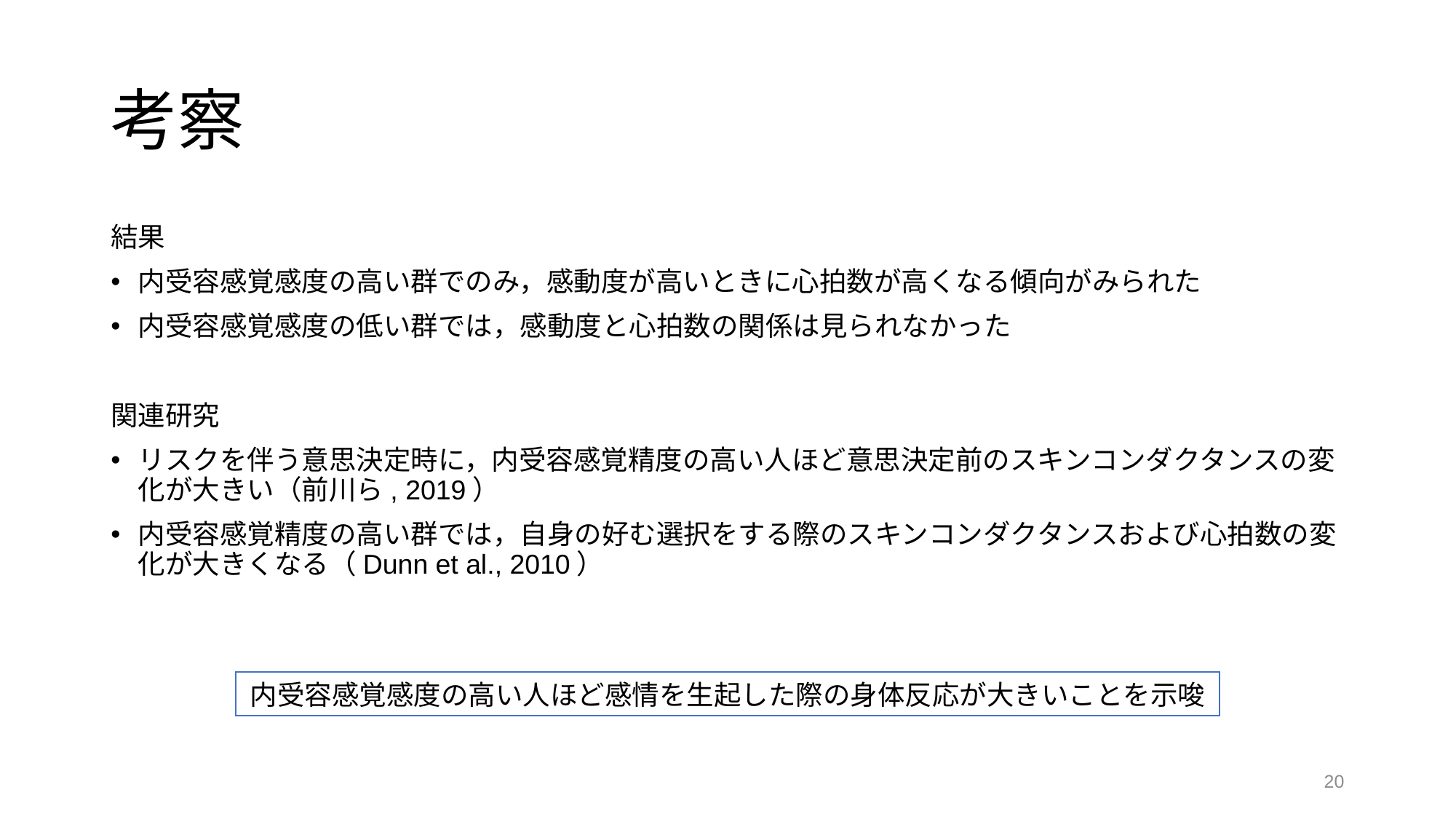

# 考察
結果
内受容感覚感度の高い群でのみ，感動度が高いときに心拍数が高くなる傾向がみられた
内受容感覚感度の低い群では，感動度と心拍数の関係は見られなかった

関連研究
リスクを伴う意思決定時に，内受容感覚精度の高い人ほど意思決定前のスキンコンダクタンスの変化が大きい（前川ら, 2019）
内受容感覚精度の高い群では，自身の好む選択をする際のスキンコンダクタンスおよび心拍数の変化が大きくなる（Dunn et al., 2010）

内受容感覚感度の高い人ほど感情を生起した際の身体反応が大きいことを示唆
20